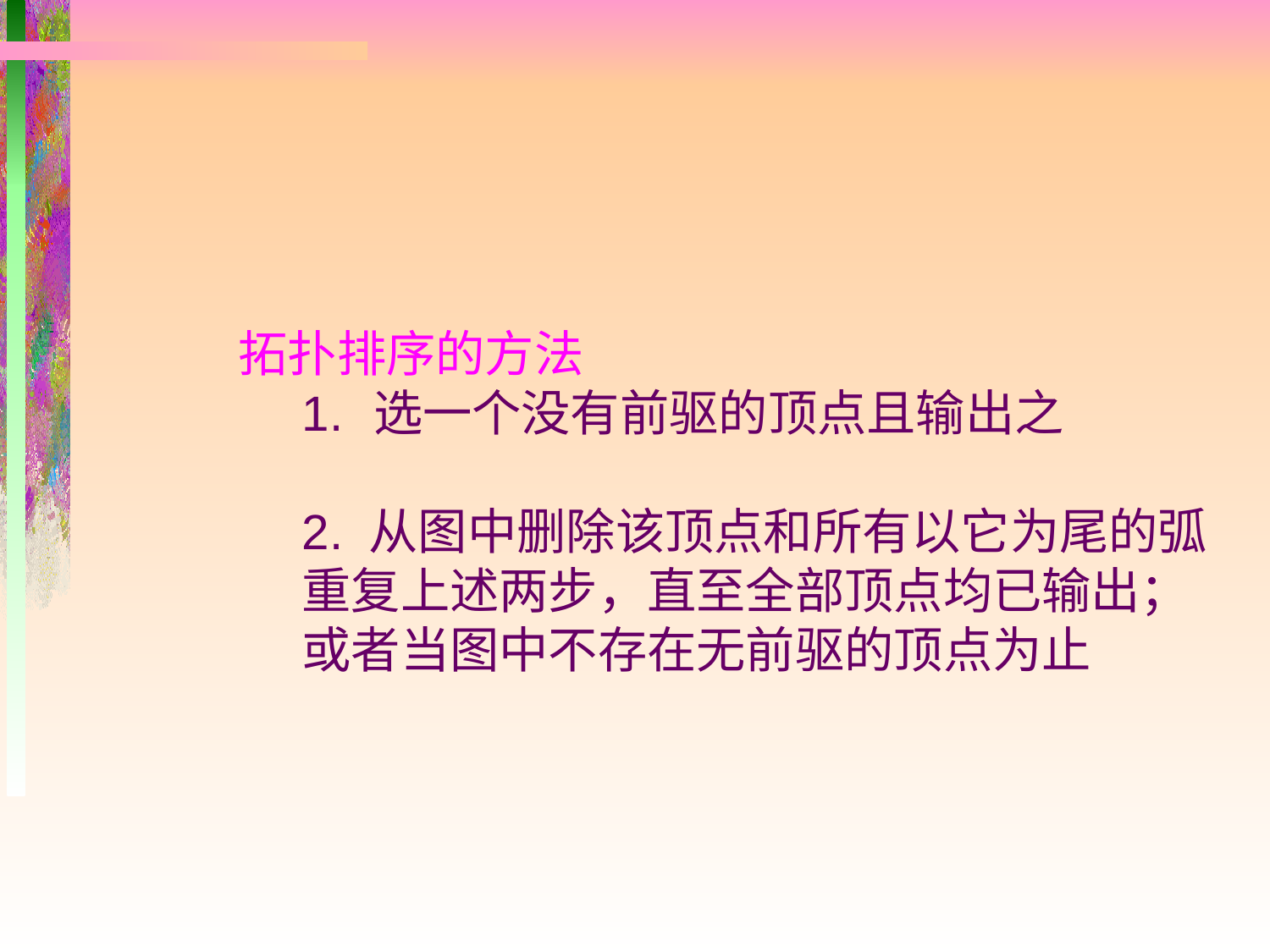

拓扑排序的方法
选一个没有前驱的顶点且输出之

2. 从图中删除该顶点和所有以它为尾的弧
重复上述两步，直至全部顶点均已输出；或者当图中不存在无前驱的顶点为止